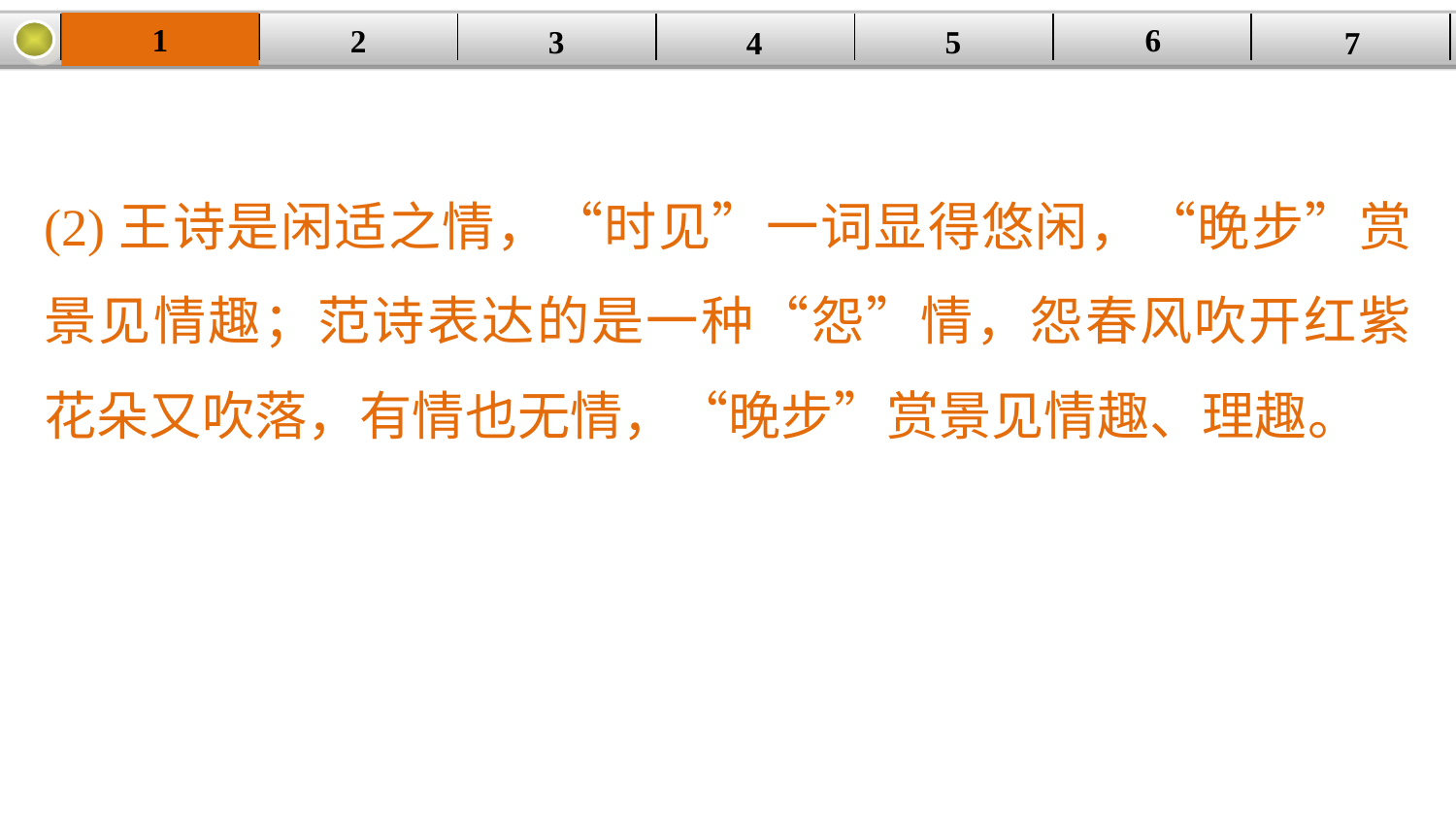

1
6
2
|  |  |  |  |  |  |  |
| --- | --- | --- | --- | --- | --- | --- |
3
5
7
4

(2)王诗是闲适之情，“时见”一词显得悠闲，“晚步”赏景见情趣；范诗表达的是一种“怨”情，怨春风吹开红紫花朵又吹落，有情也无情，“晚步”赏景见情趣、理趣。